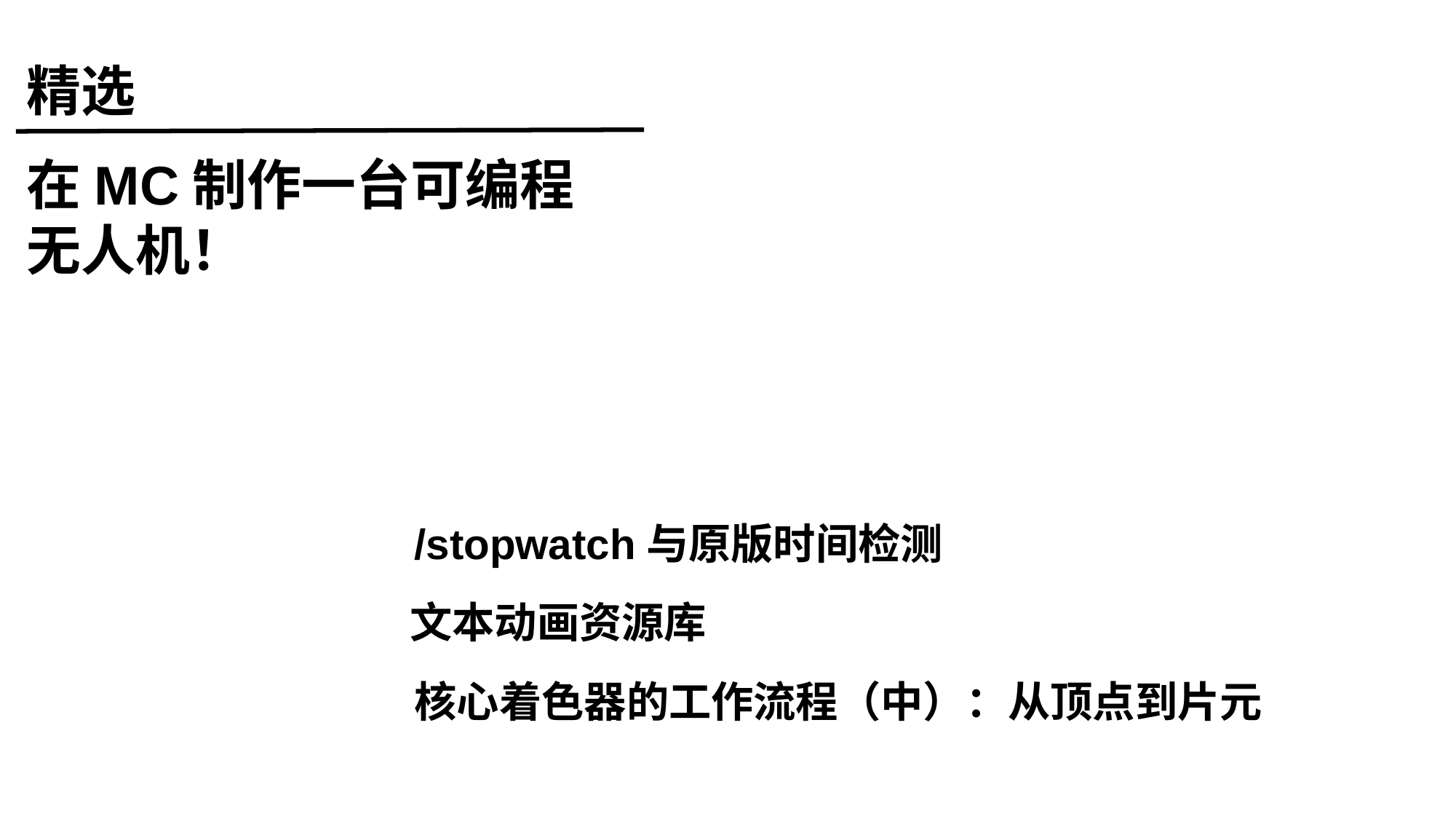

精选
在MC制作一台可编程无人机！
/stopwatch与原版时间检测
文本动画资源库
核心着色器的工作流程（中）：从顶点到片元